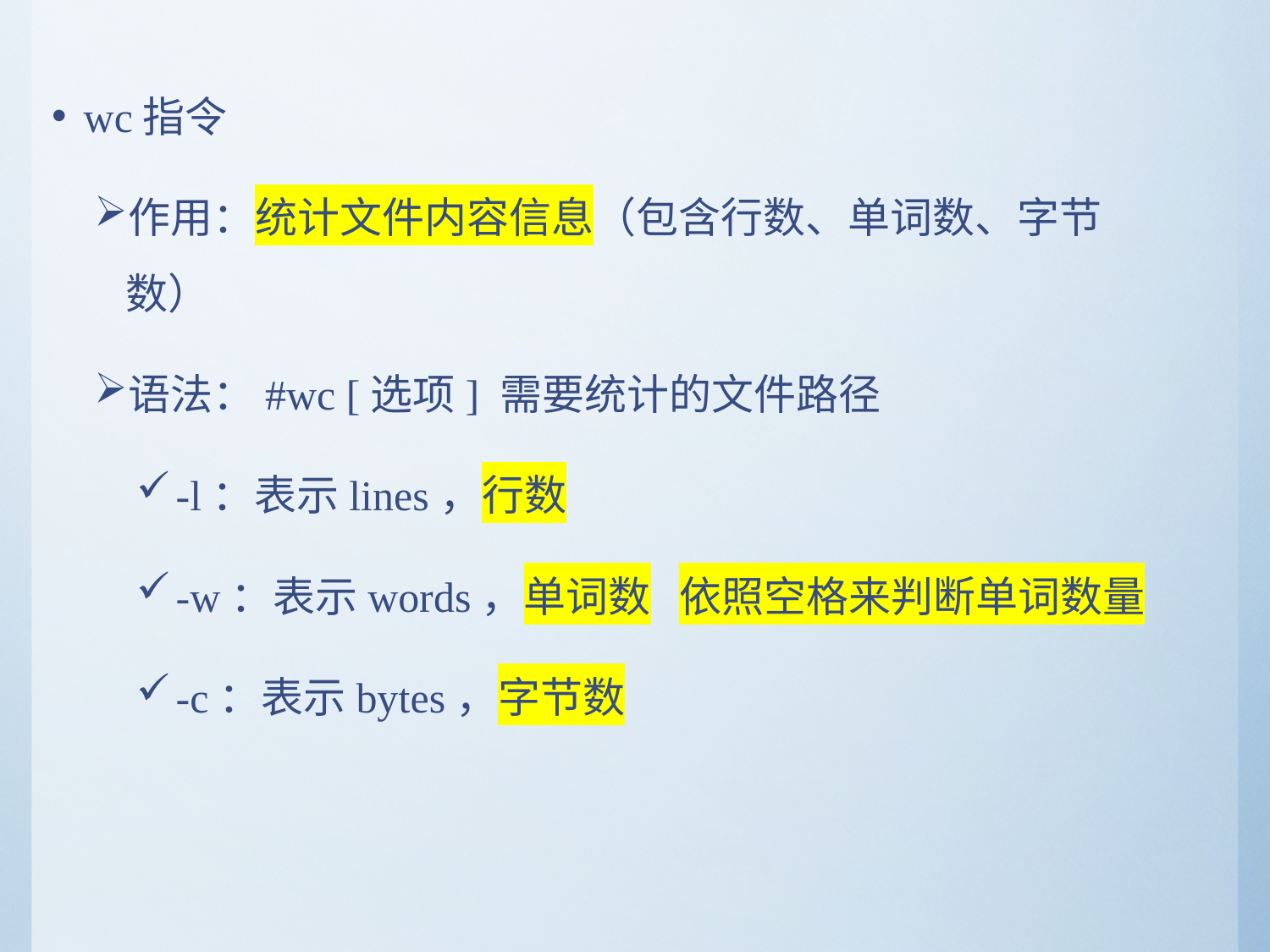

wc指令
作用：统计文件内容信息（包含行数、单词数、字节数）
语法：#wc [选项] 需要统计的文件路径
-l：表示lines，行数
-w：表示words，单词数   依照空格来判断单词数量
-c：表示bytes，字节数